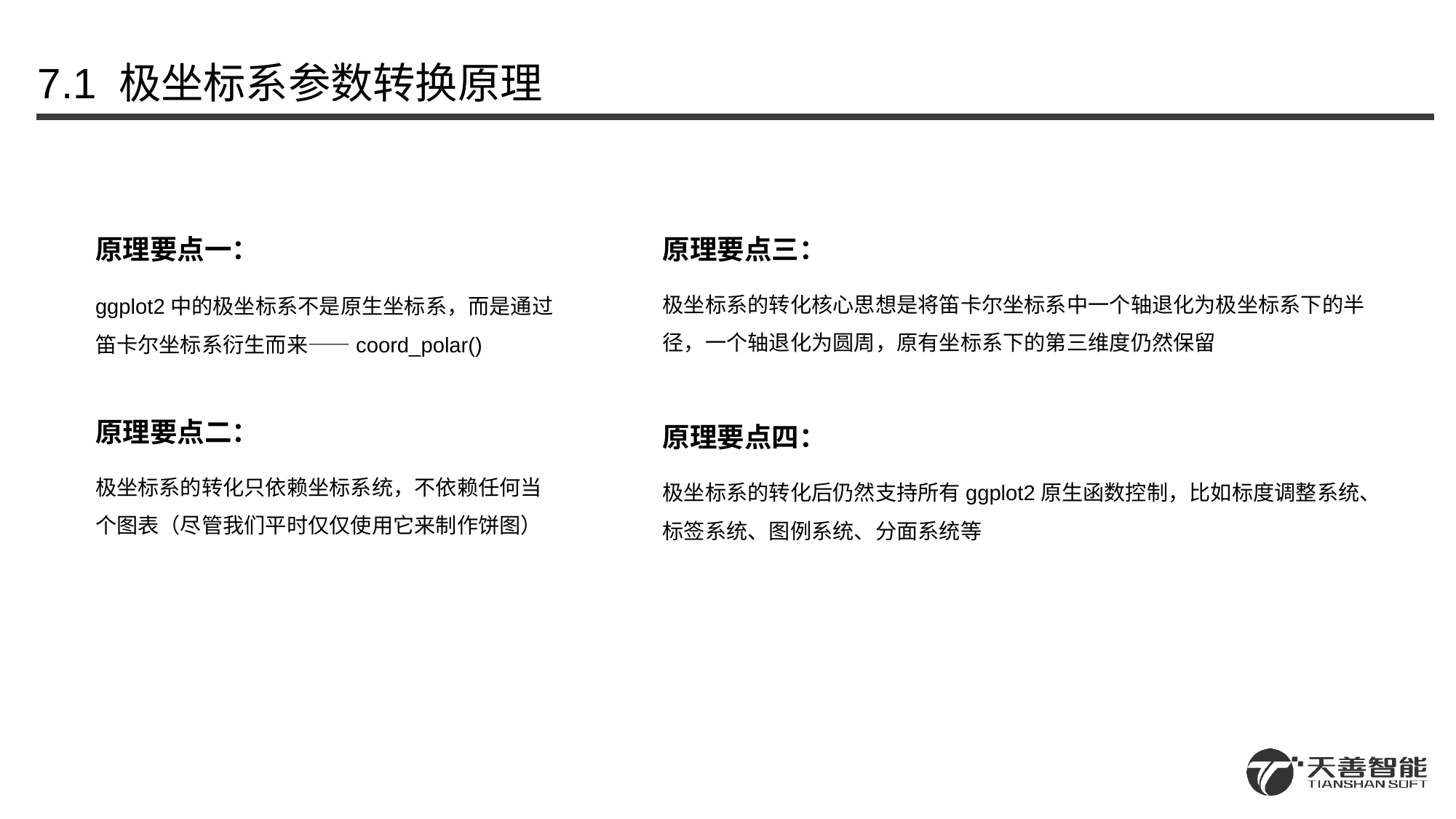

7.1 极坐标系参数转换原理
原理要点一：
原理要点三：
极坐标系的转化核心思想是将笛卡尔坐标系中一个轴退化为极坐标系下的半径，一个轴退化为圆周，原有坐标系下的第三维度仍然保留
ggplot2中的极坐标系不是原生坐标系，而是通过笛卡尔坐标系衍生而来——coord_polar()
原理要点二：
原理要点四：
极坐标系的转化只依赖坐标系统，不依赖任何当个图表（尽管我们平时仅仅使用它来制作饼图）
极坐标系的转化后仍然支持所有ggplot2原生函数控制，比如标度调整系统、标签系统、图例系统、分面系统等